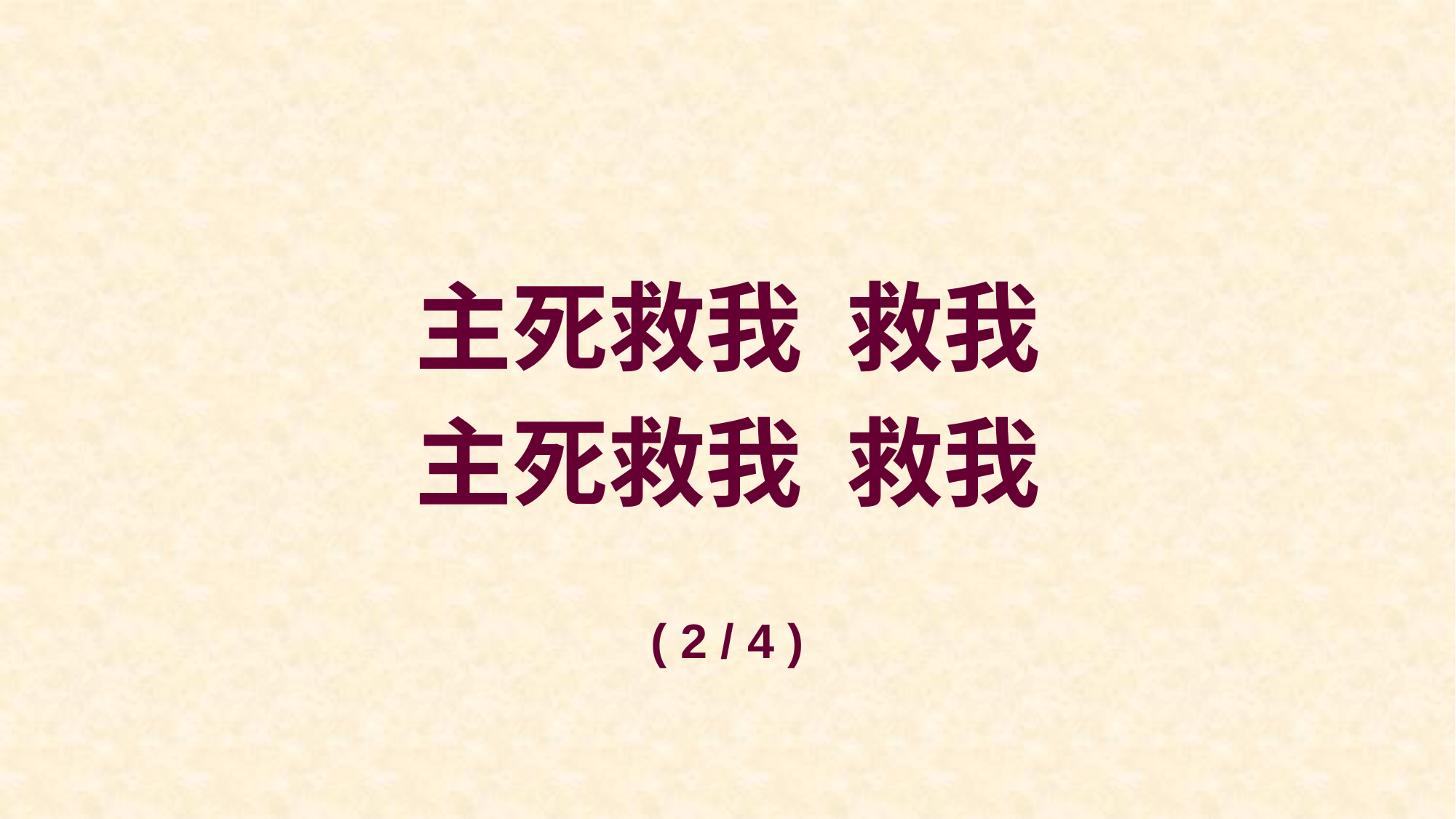

主死救我  救我
主死救我  救我
( 2 / 4 )